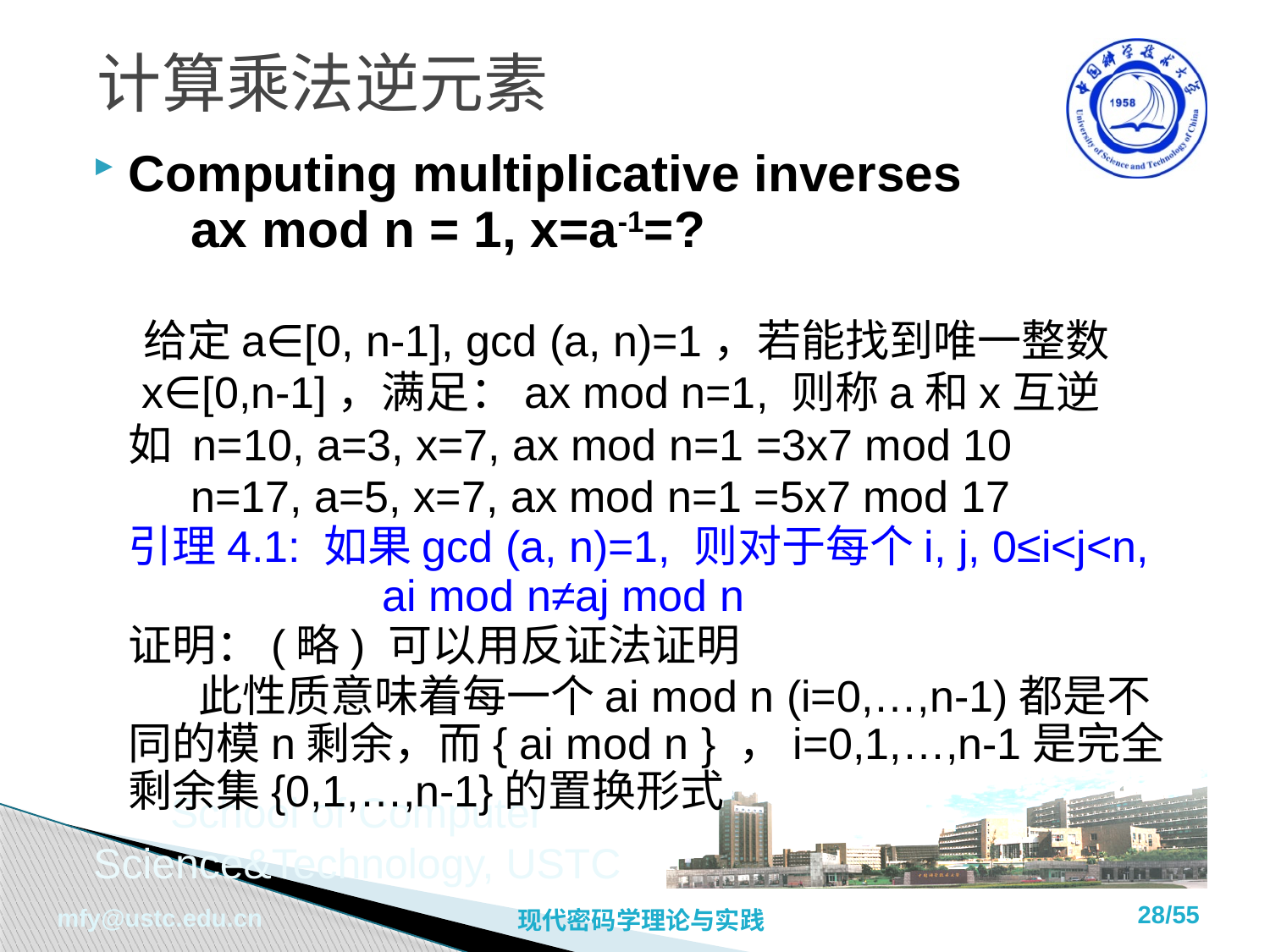

# 计算乘法逆元素
Computing multiplicative inverses
	      ax mod n = 1, x=a-1=?

    给定a∈[0, n-1], gcd (a, n)=1，若能找到唯一整数
    x∈[0,n-1]，满足：ax mod n=1, 则称a和x互逆
	如 n=10, a=3, x=7, ax mod n=1 =3x7 mod 10
        n=17, a=5, x=7, ax mod n=1 =5x7 mod 17
	引理4.1: 如果gcd (a, n)=1, 则对于每个i, j, 0≤i<j<n,
			ai mod n≠aj mod n
	证明：(略) 可以用反证法证明
	      此性质意味着每一个ai mod n (i=0,…,n-1)都是不同的模n剩余，而{ ai mod n } ，i=0,1,…,n-1是完全剩余集{0,1,…,n-1}的置换形式